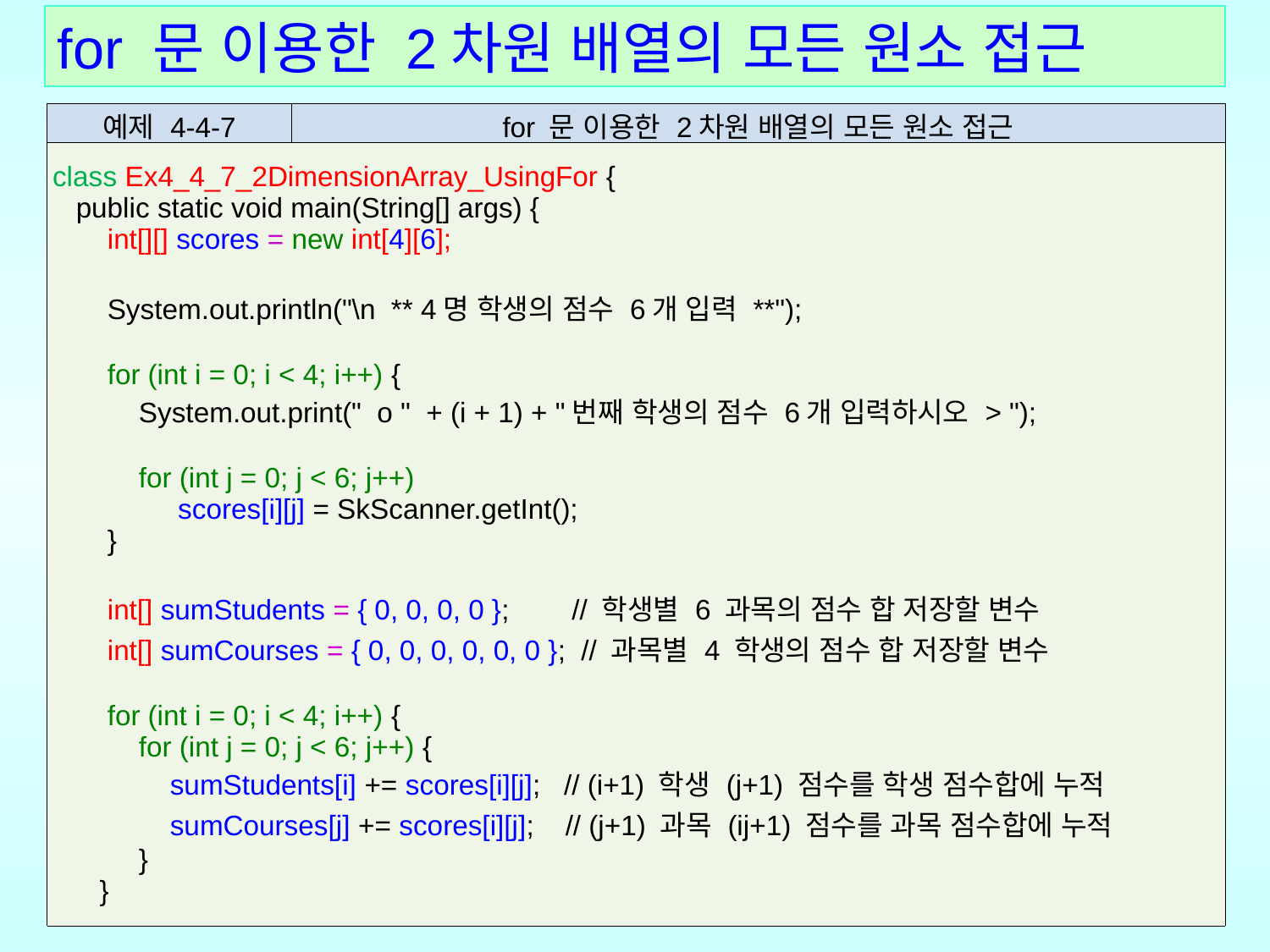

for 문 이용한 2차원 배열의 모든 원소 접근
| 예제 4-4-7 | for 문 이용한 2차원 배열의 모든 원소 접근 |
| --- | --- |
| class Ex4\_4\_7\_2DimensionArray\_UsingFor { public static void main(String[] args) { int[][] scores = new int[4][6]; System.out.println("\n \*\* 4명 학생의 점수 6개 입력 \*\*"); for (int i = 0; i < 4; i++) { System.out.print(" o " + (i + 1) + "번째 학생의 점수 6개 입력하시오 > "); for (int j = 0; j < 6; j++) scores[i][j] = SkScanner.getInt(); } int[] sumStudents = { 0, 0, 0, 0 }; // 학생별 6 과목의 점수 합 저장할 변수 int[] sumCourses = { 0, 0, 0, 0, 0, 0 }; // 과목별 4 학생의 점수 합 저장할 변수 for (int i = 0; i < 4; i++) { for (int j = 0; j < 6; j++) { sumStudents[i] += scores[i][j]; // (i+1) 학생 (j+1) 점수를 학생 점수합에 누적 sumCourses[j] += scores[i][j]; // (j+1) 과목 (ij+1) 점수를 과목 점수합에 누적 } } |  |